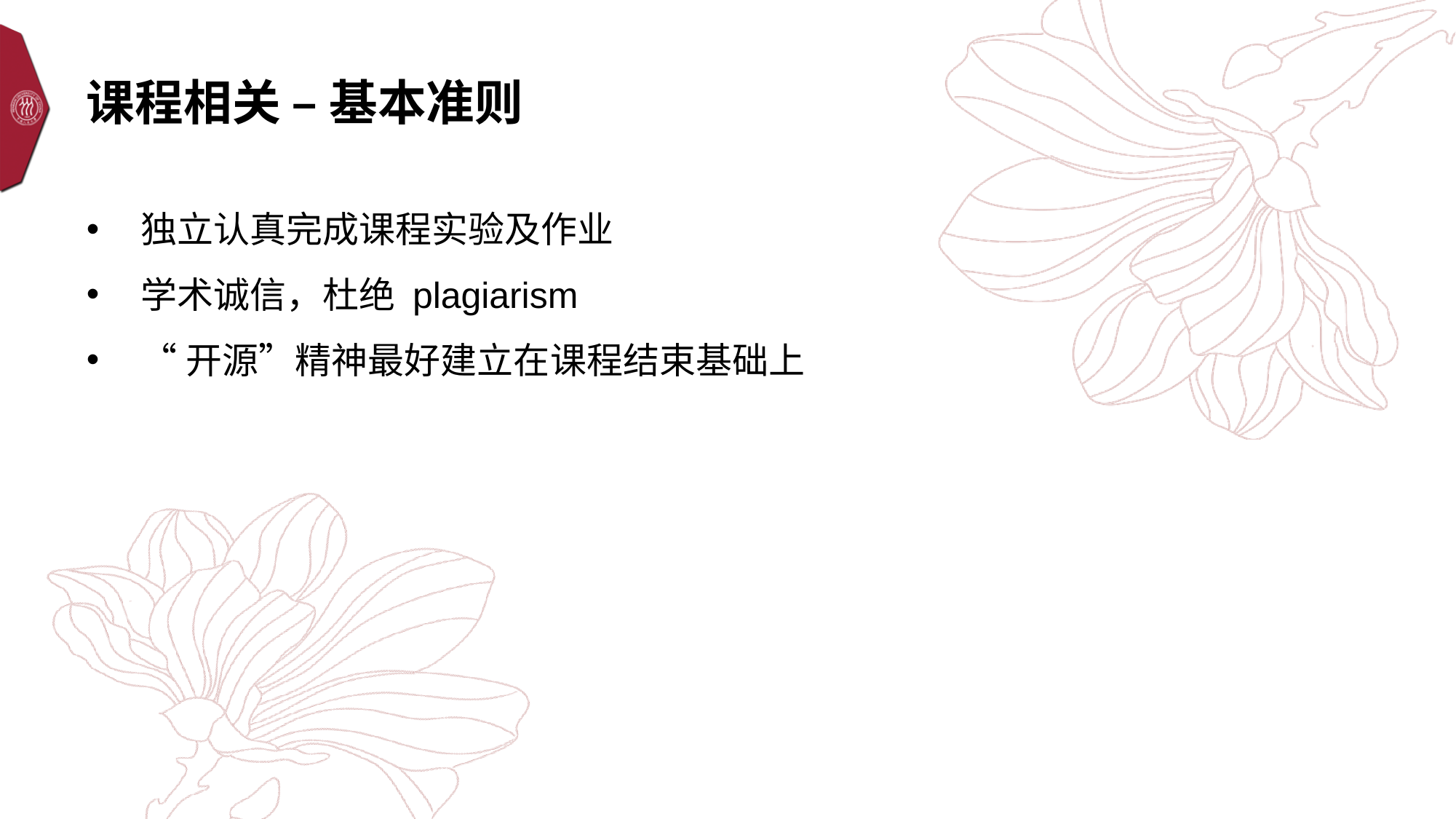

# 课程相关 – 基本准则
独立认真完成课程实验及作业
学术诚信，杜绝 plagiarism
“开源”精神最好建立在课程结束基础上